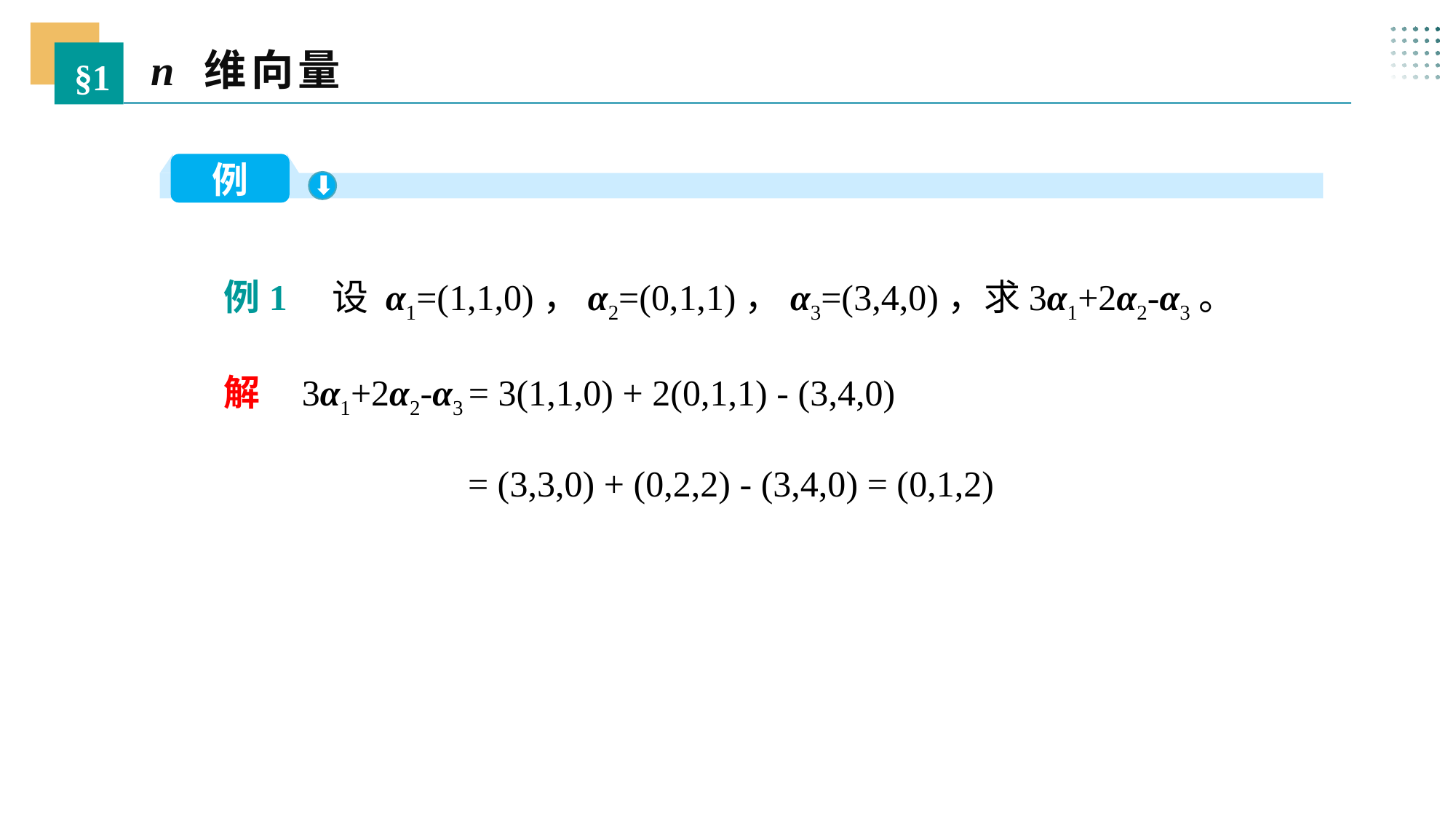

n 维向量
§1

例

        例1    设 α1=(1,1,0)，α2=(0,1,1)，α3=(3,4,0)，求3α1+2α2-α3。
        解    3α1+2α2-α3 = 3(1,1,0) + 2(0,1,1) - (3,4,0)
                                   = (3,3,0) + (0,2,2) - (3,4,0) = (0,1,2)